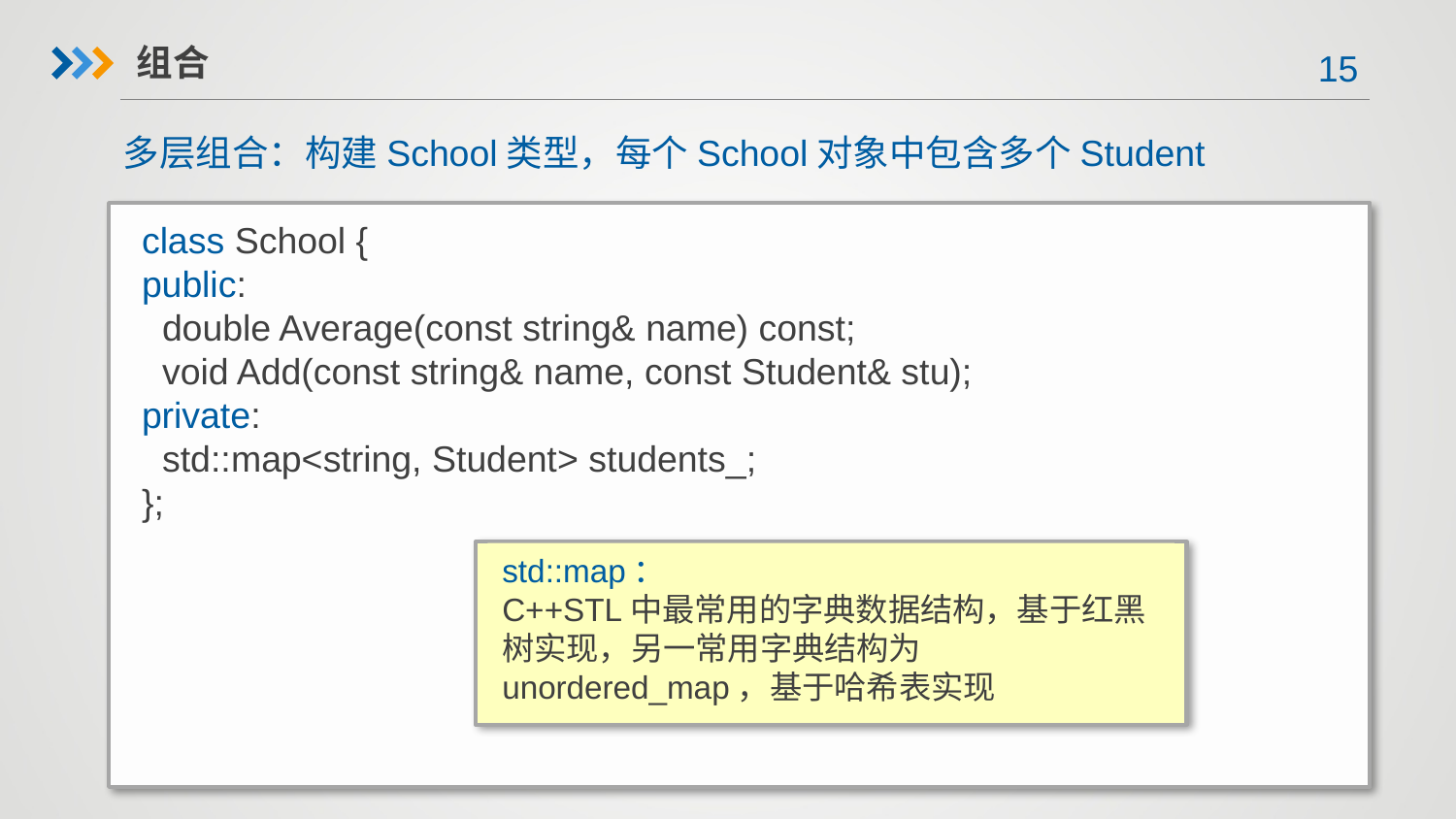

组合
多层组合：构建School类型，每个School对象中包含多个Student

class School {
public:
  double Average(const string& name) const;
  void Add(const string& name, const Student& stu);
private:
  std::map<string, Student> students_;
};

std::map：
C++STL中最常用的字典数据结构，基于红黑树实现，另一常用字典结构为unordered_map，基于哈希表实现